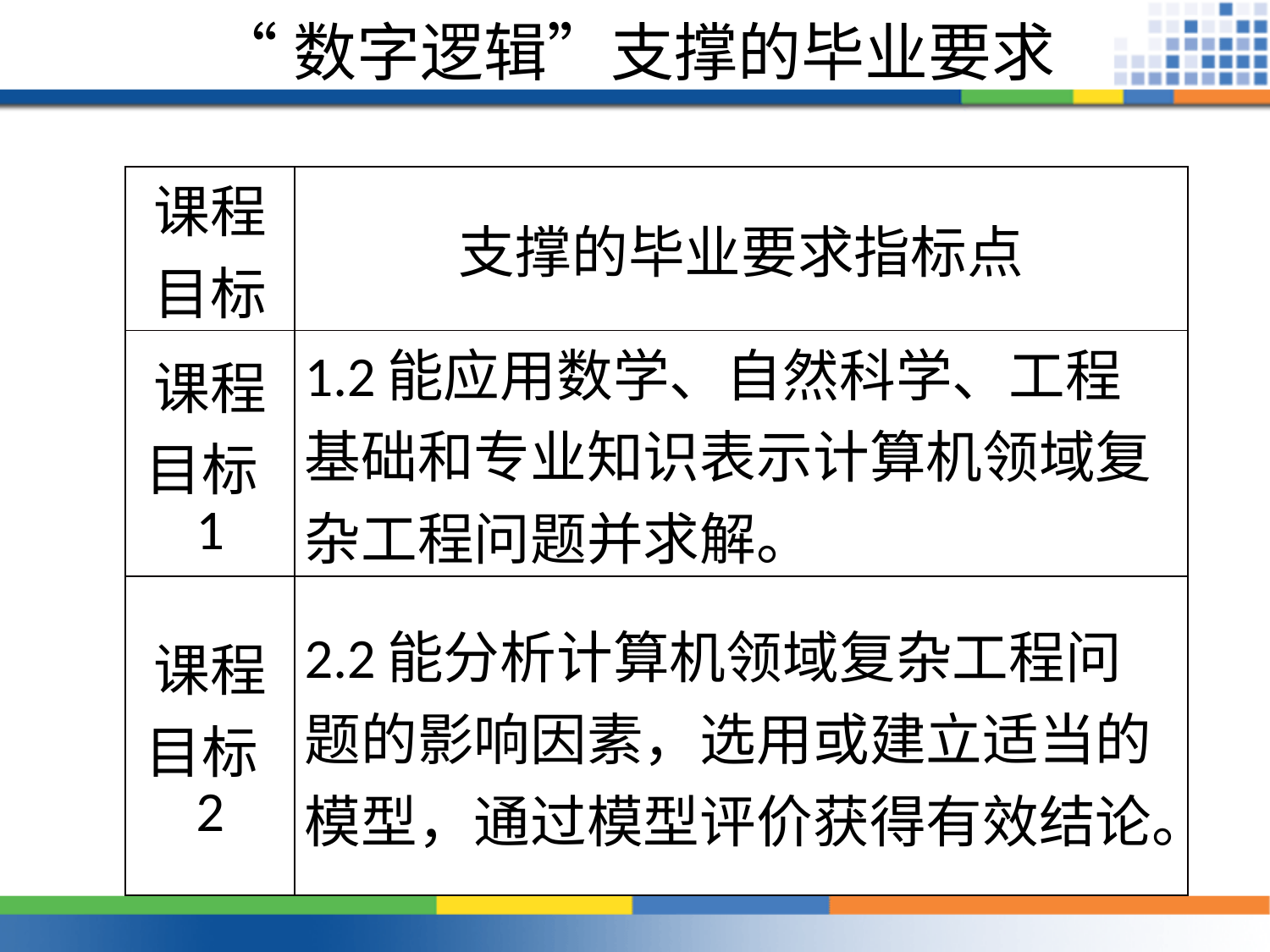

# “数字逻辑”支撑的毕业要求
| 课程目标 | 支撑的毕业要求指标点 |
| --- | --- |
| 课程目标1 | 1.2能应用数学、自然科学、工程基础和专业知识表示计算机领域复杂工程问题并求解。 |
| 课程目标2 | 2.2能分析计算机领域复杂工程问题的影响因素，选用或建立适当的模型，通过模型评价获得有效结论。 |